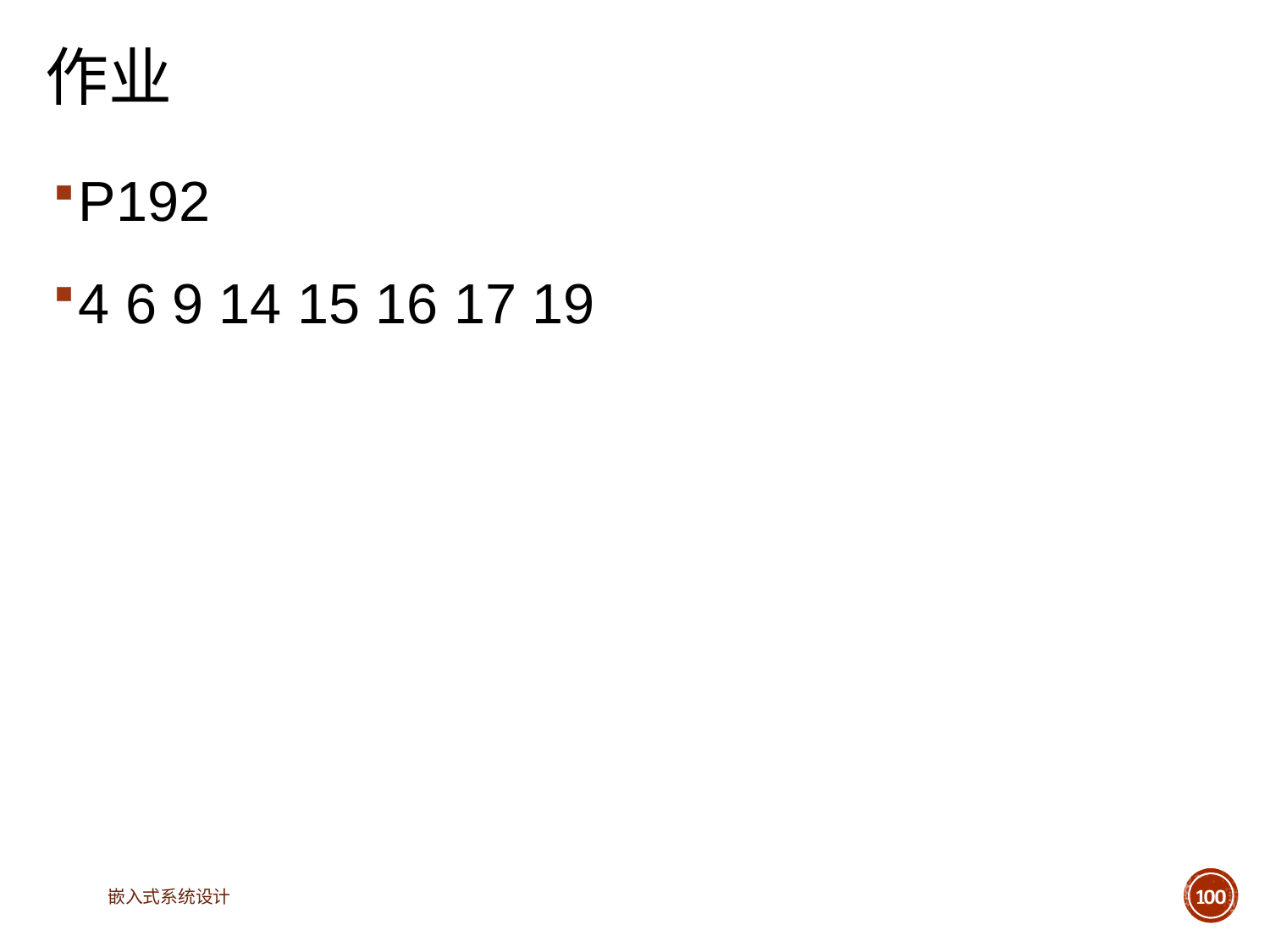

# 作业
P192
4 6 9 14 15 16 17 19
嵌入式系统设计
100